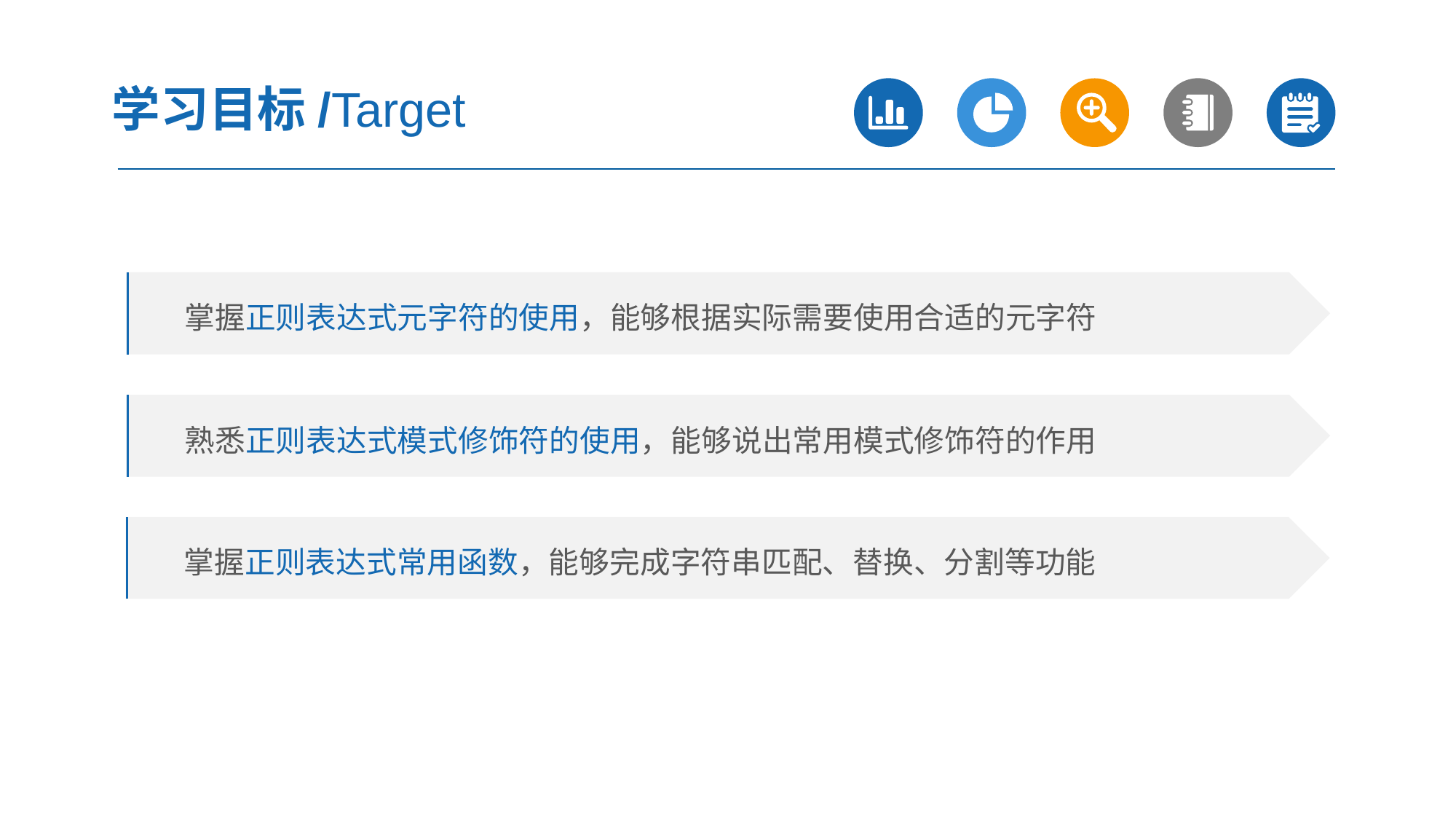

学习目标/Target
      掌握正则表达式元字符的使用，能够根据实际需要使用合适的元字符

      熟悉正则表达式模式修饰符的使用，能够说出常用模式修饰符的作用

      掌握正则表达式常用函数，能够完成字符串匹配、替换、分割等功能